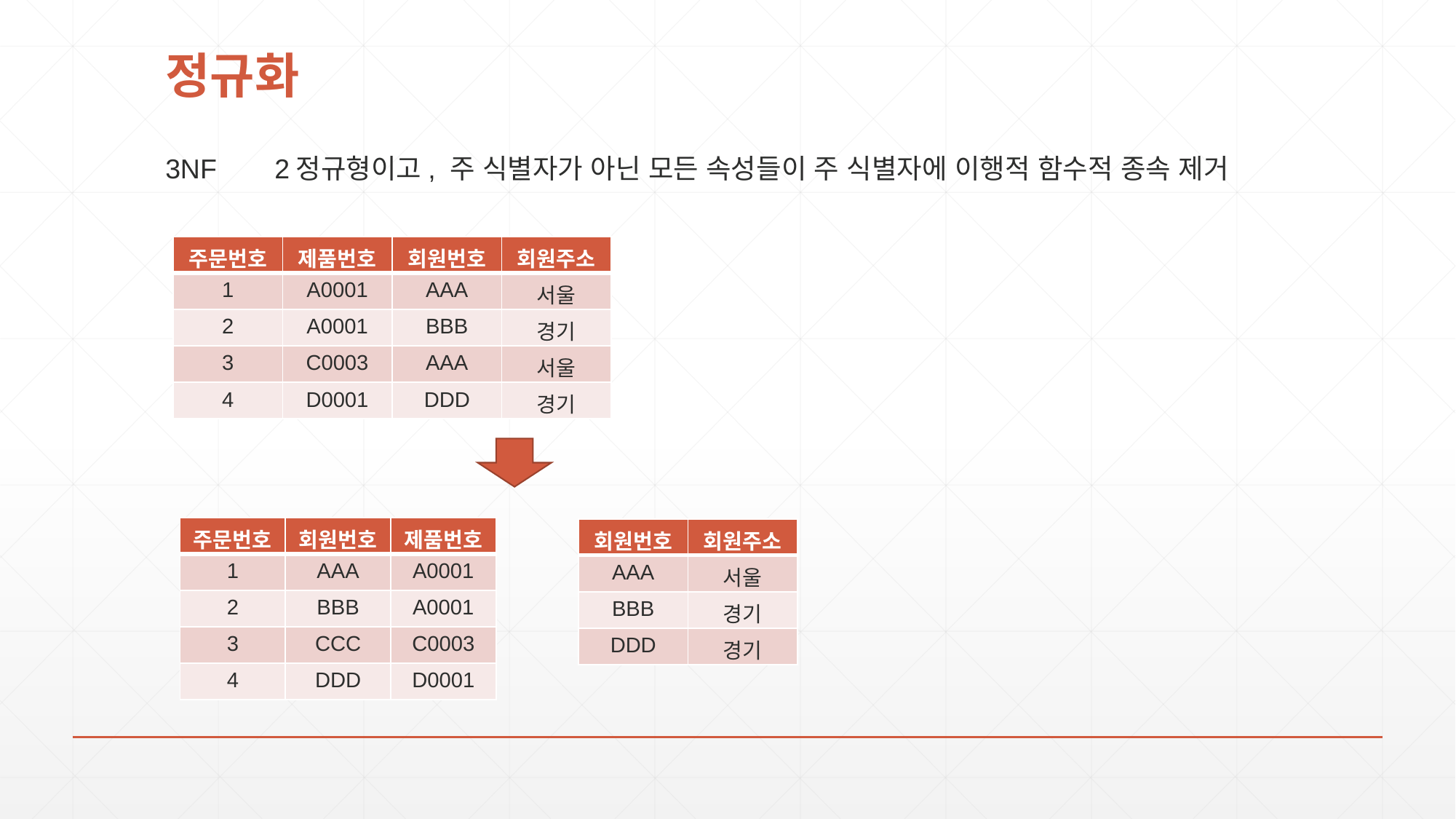

# 정규화
3NF 	2정규형이고, 주 식별자가 아닌 모든 속성들이 주 식별자에 이행적 함수적 종속 제거
| 주문번호 | 제품번호 | 회원번호 | 회원주소 |
| --- | --- | --- | --- |
| 1 | A0001 | AAA | 서울 |
| 2 | A0001 | BBB | 경기 |
| 3 | C0003 | AAA | 서울 |
| 4 | D0001 | DDD | 경기 |

| 주문번호 | 회원번호 | 제품번호 |
| --- | --- | --- |
| 1 | AAA | A0001 |
| 2 | BBB | A0001 |
| 3 | CCC | C0003 |
| 4 | DDD | D0001 |
| 회원번호 | 회원주소 |
| --- | --- |
| AAA | 서울 |
| BBB | 경기 |
| DDD | 경기 |